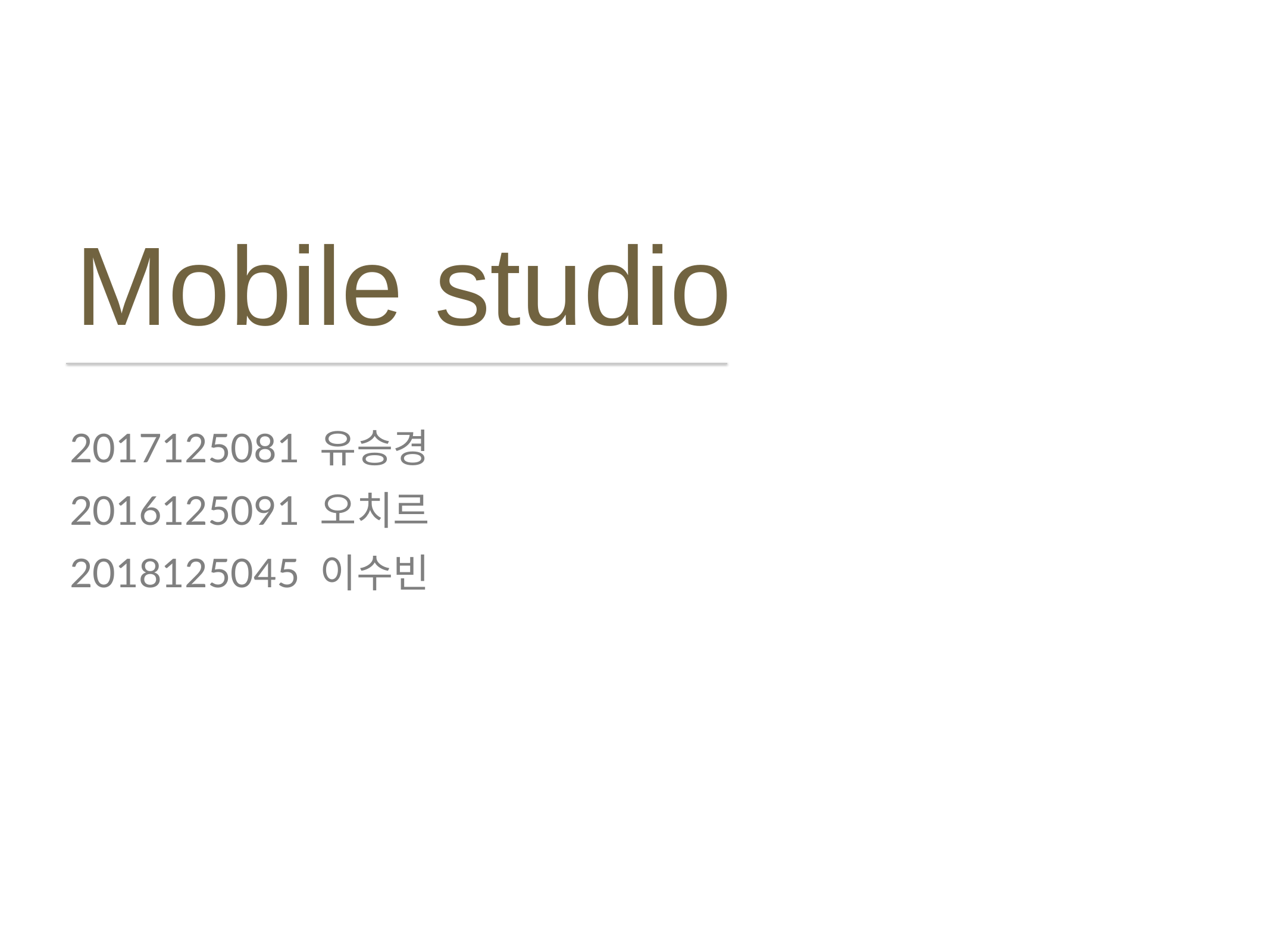

Mobile studio

2017125081 유승경
2016125091 오치르
2018125045 이수빈
1